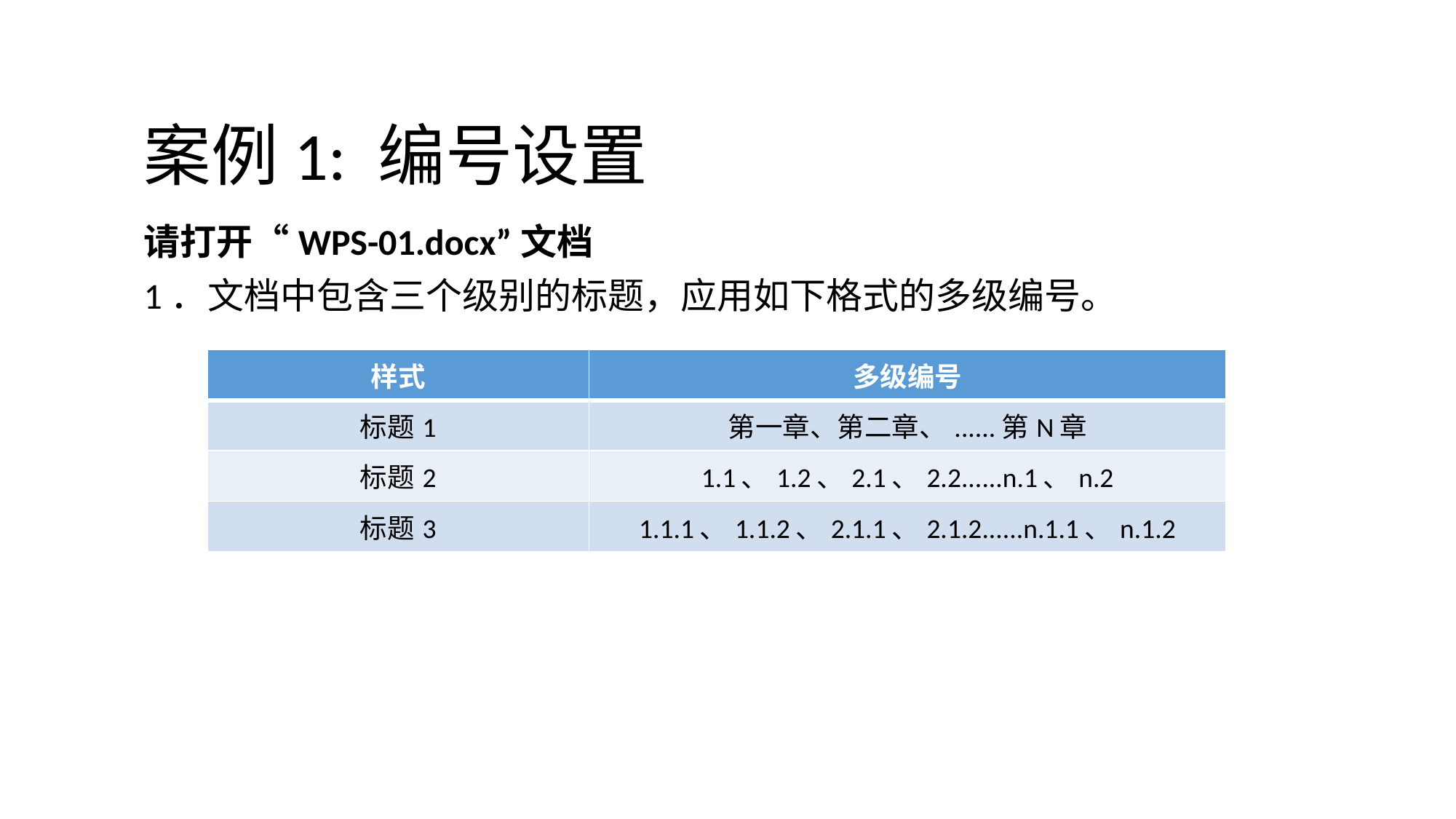

# 案例1: 编号设置
请打开“WPS-01.docx”文档
1．文档中包含三个级别的标题，应用如下格式的多级编号。

| 样式 | 多级编号 |
| --- | --- |
| 标题1 | 第一章、第二章、......第N章 |
| 标题2 | 1.1、1.2、2.1、2.2......n.1、n.2 |
| 标题3 | 1.1.1、1.1.2、2.1.1、2.1.2......n.1.1、n.1.2 |